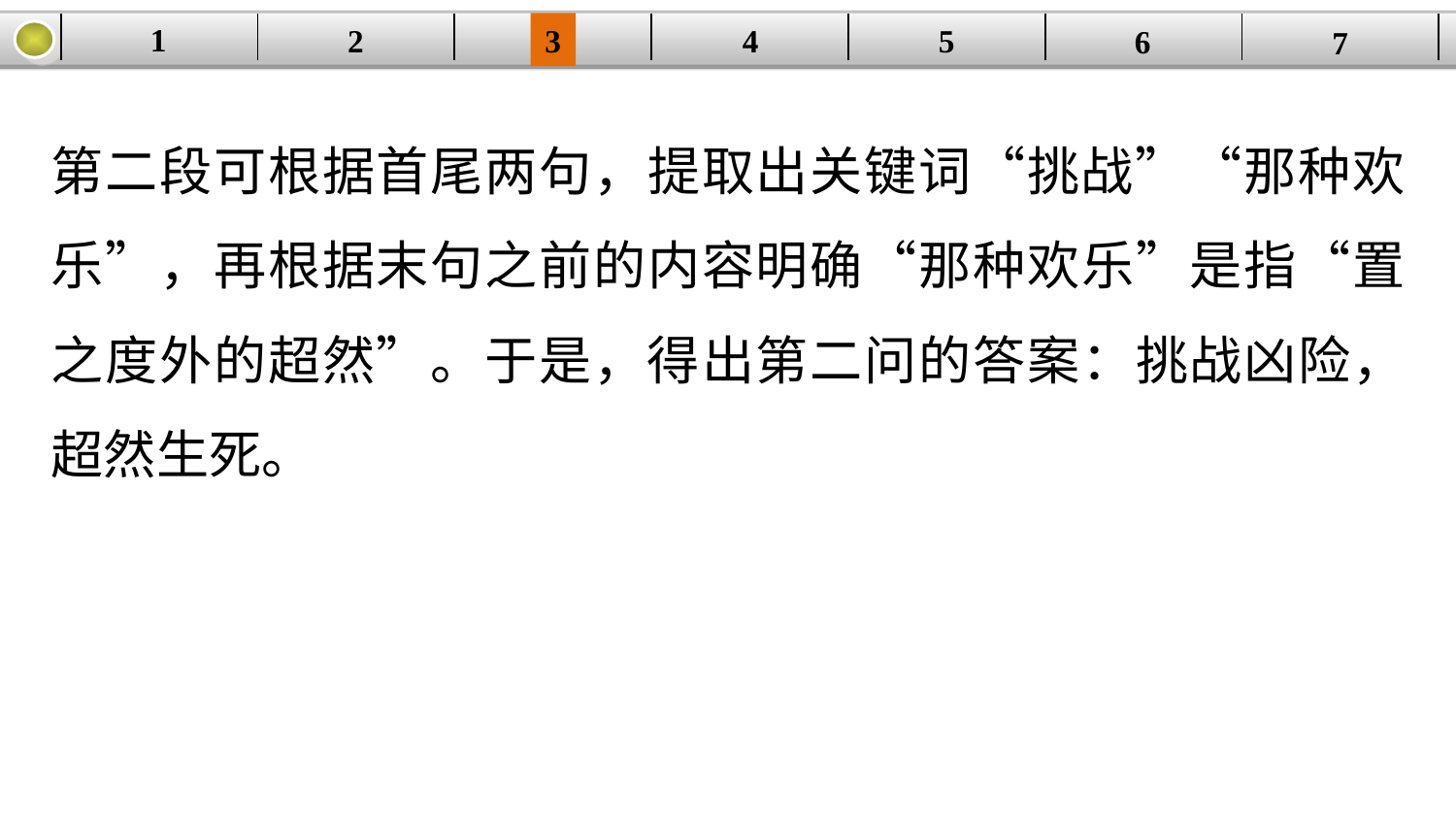

1
5
3
2
|  |  |  |  |  |  |  |
| --- | --- | --- | --- | --- | --- | --- |
4
6
7

第二段可根据首尾两句，提取出关键词“挑战”“那种欢乐”，再根据末句之前的内容明确“那种欢乐”是指“置之度外的超然”。于是，得出第二问的答案：挑战凶险，超然生死。